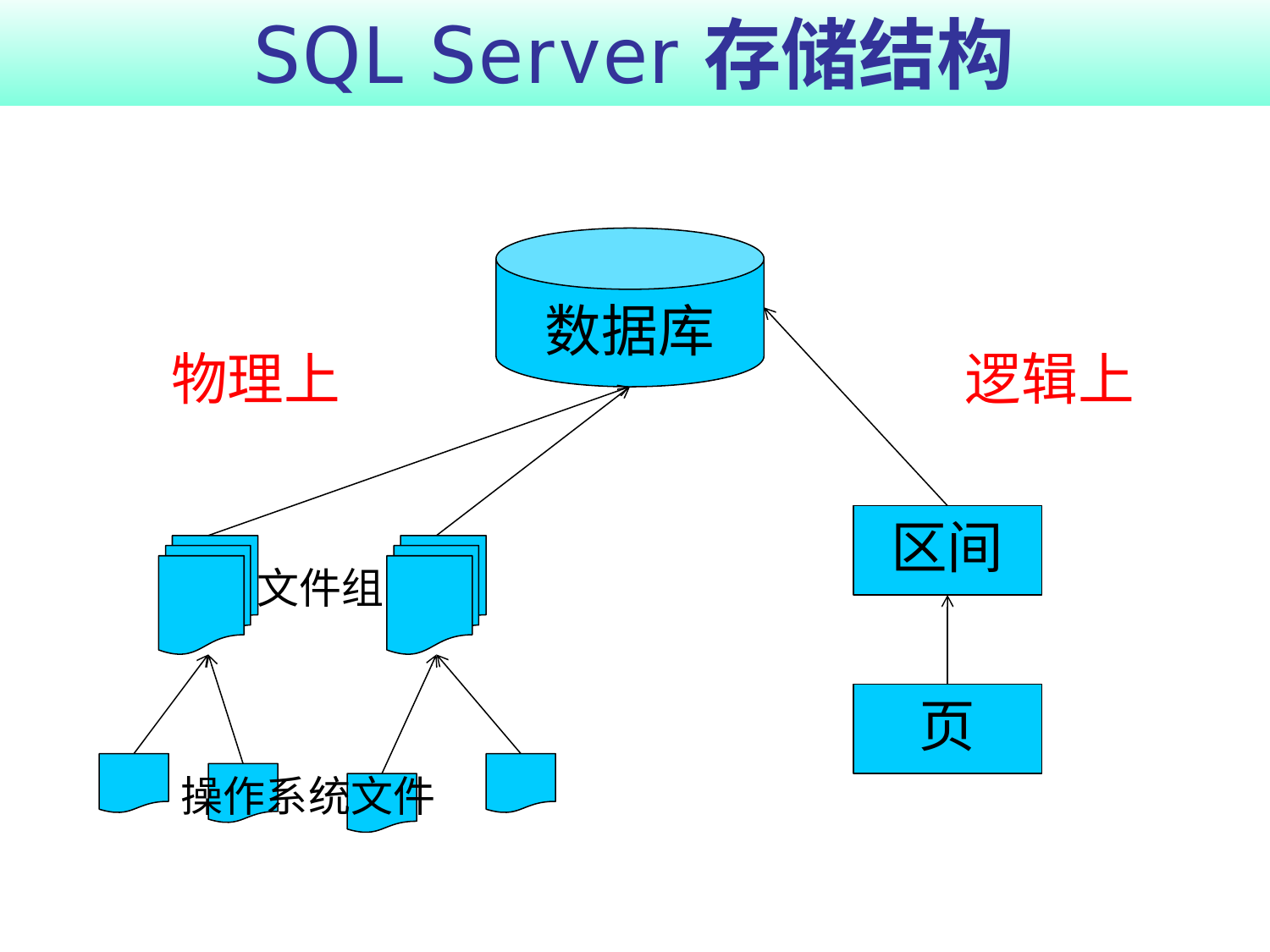

# SQL Server存储结构
数据库
物理上
逻辑上
区间

文件组
页

操作系统文件